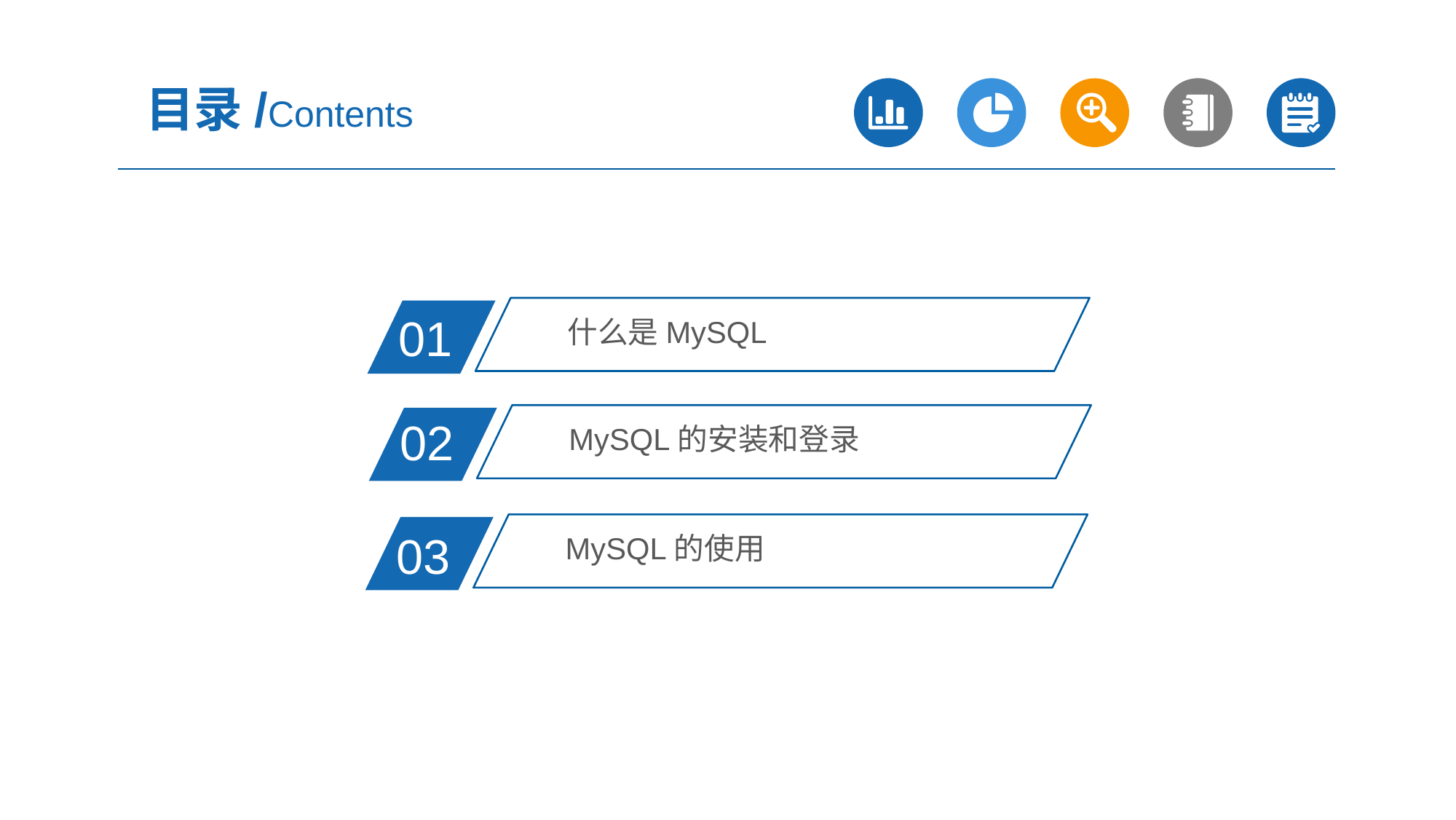

目录/Contents

什么是MySQL

01

MySQL的安装和登录
02

MySQL的使用

03